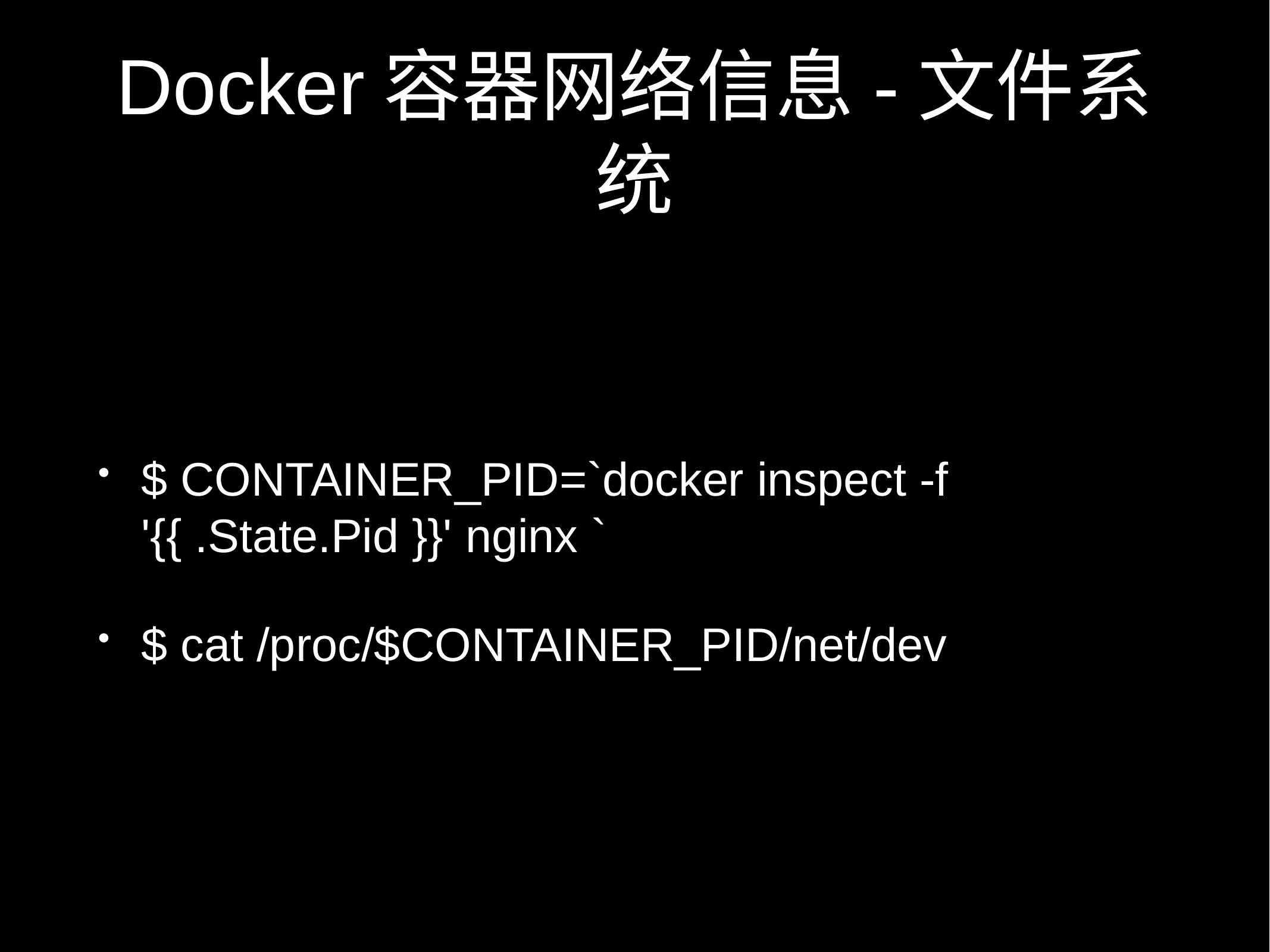

# Docker容器网络信息-文件系统
$ CONTAINER_PID=`docker inspect -f '{{ .State.Pid }}' nginx `
$ cat /proc/$CONTAINER_PID/net/dev